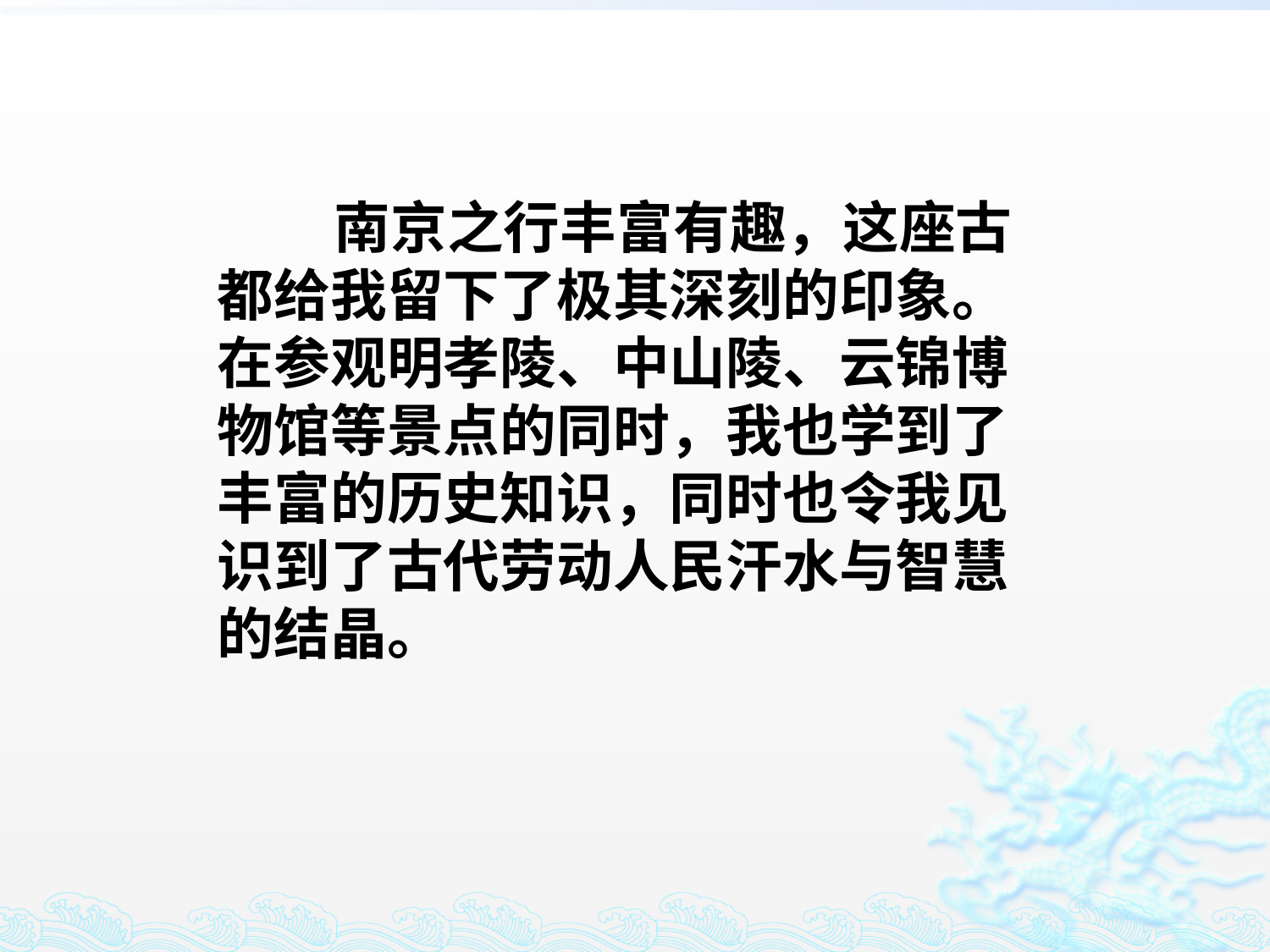

南京之行丰富有趣，这座古都给我留下了极其深刻的印象。在参观明孝陵、中山陵、云锦博物馆等景点的同时，我也学到了丰富的历史知识，同时也令我见识到了古代劳动人民汗水与智慧的结晶。